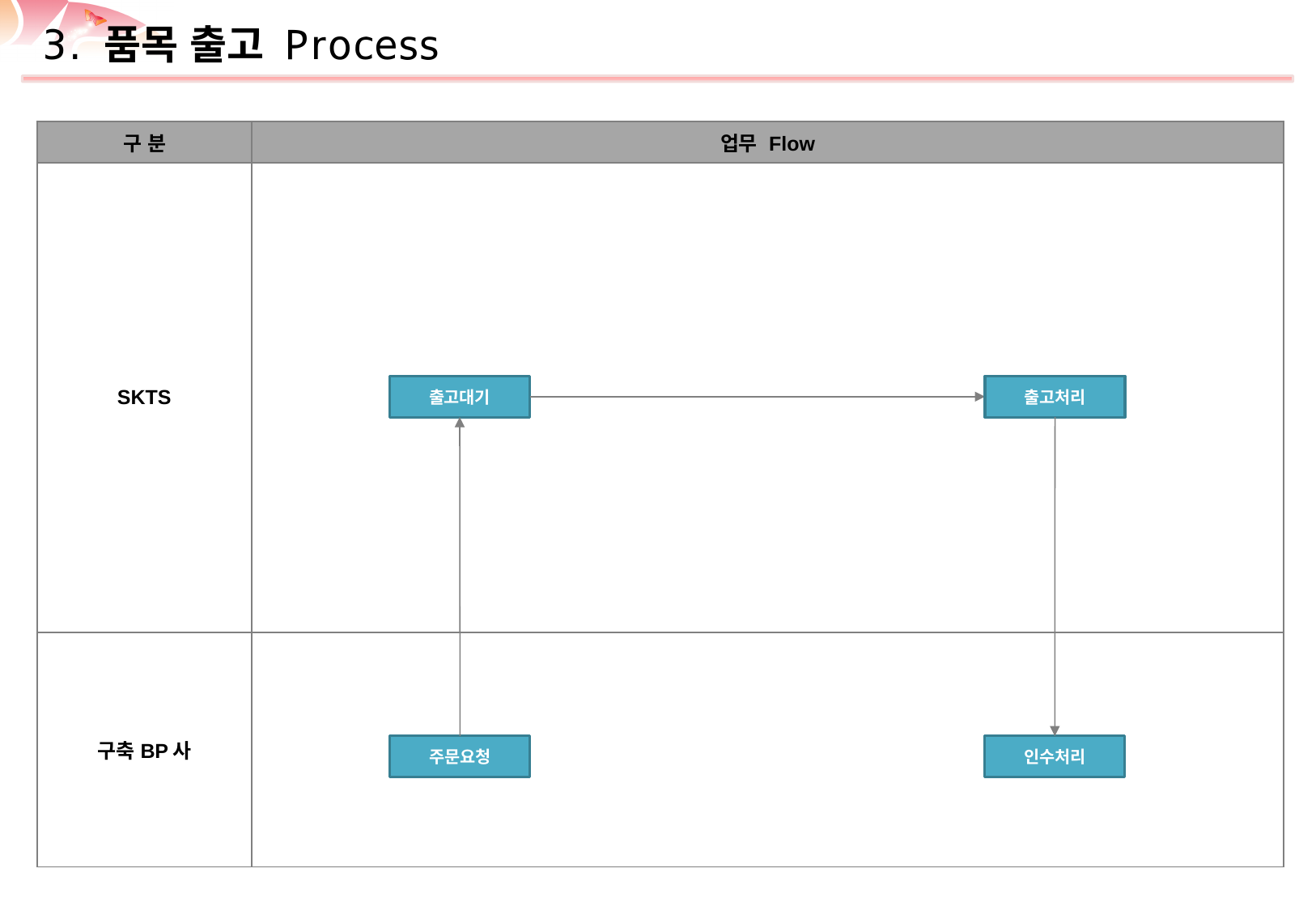

# 3. 품목 출고 Process
| 구 분 | 업무 Flow |
| --- | --- |
| SKTS |  |
| 구축BP사 |  |
출고대기
출고처리
주문요청
인수처리